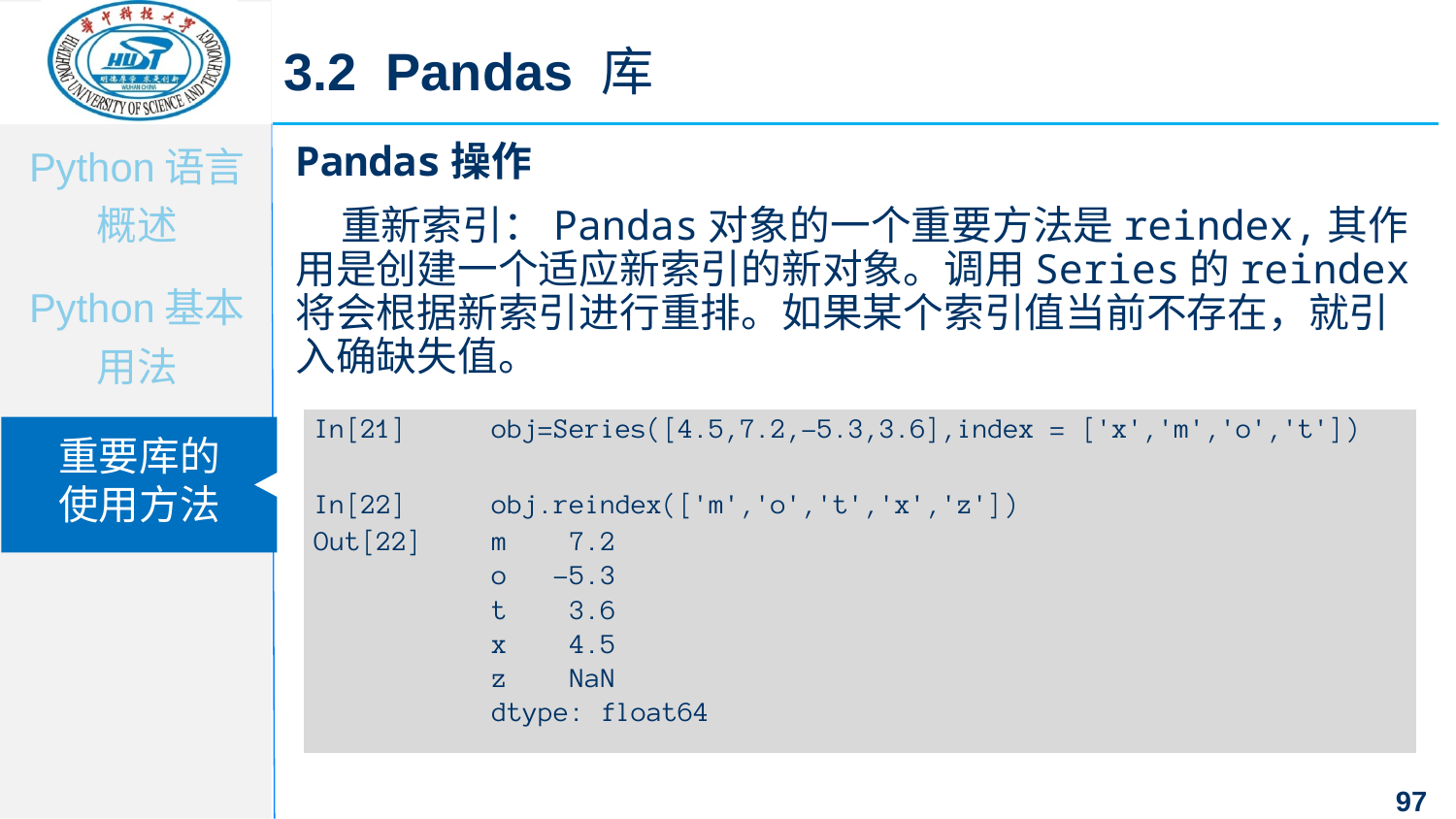

3.2  Pandas 库
Pandas操作
    重新索引：Pandas对象的一个重要方法是reindex,其作用是创建一个适应新索引的新对象。调用Series的reindex将会根据新索引进行重排。如果某个索引值当前不存在，就引入确缺失值。

| In[21] | obj=Series([4.5,7.2,-5.3,3.6],index = ['x','m','o','t']) |
| --- | --- |
| In[22] | obj.reindex(['m','o','t','x','z']) |
| Out[22] | m 7.2 o -5.3 t 3.6 x 4.5 z NaN dtype: float64 |